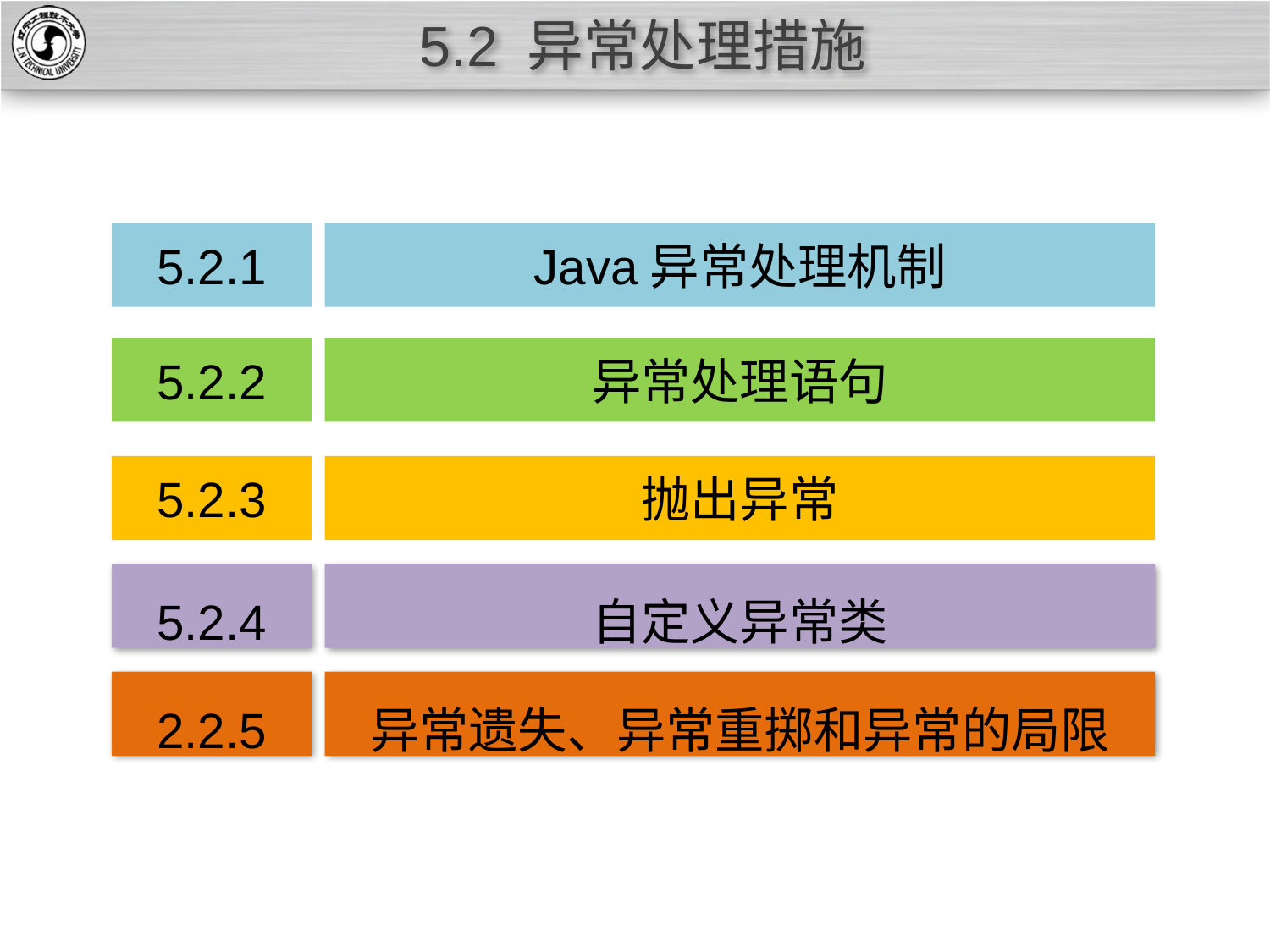

# 5.2 异常处理措施
5.2.1
Java异常处理机制
5.2.2
异常处理语句
5.2.3
抛出异常
5.2.4
自定义异常类
2.2.5
异常遗失、异常重掷和异常的局限